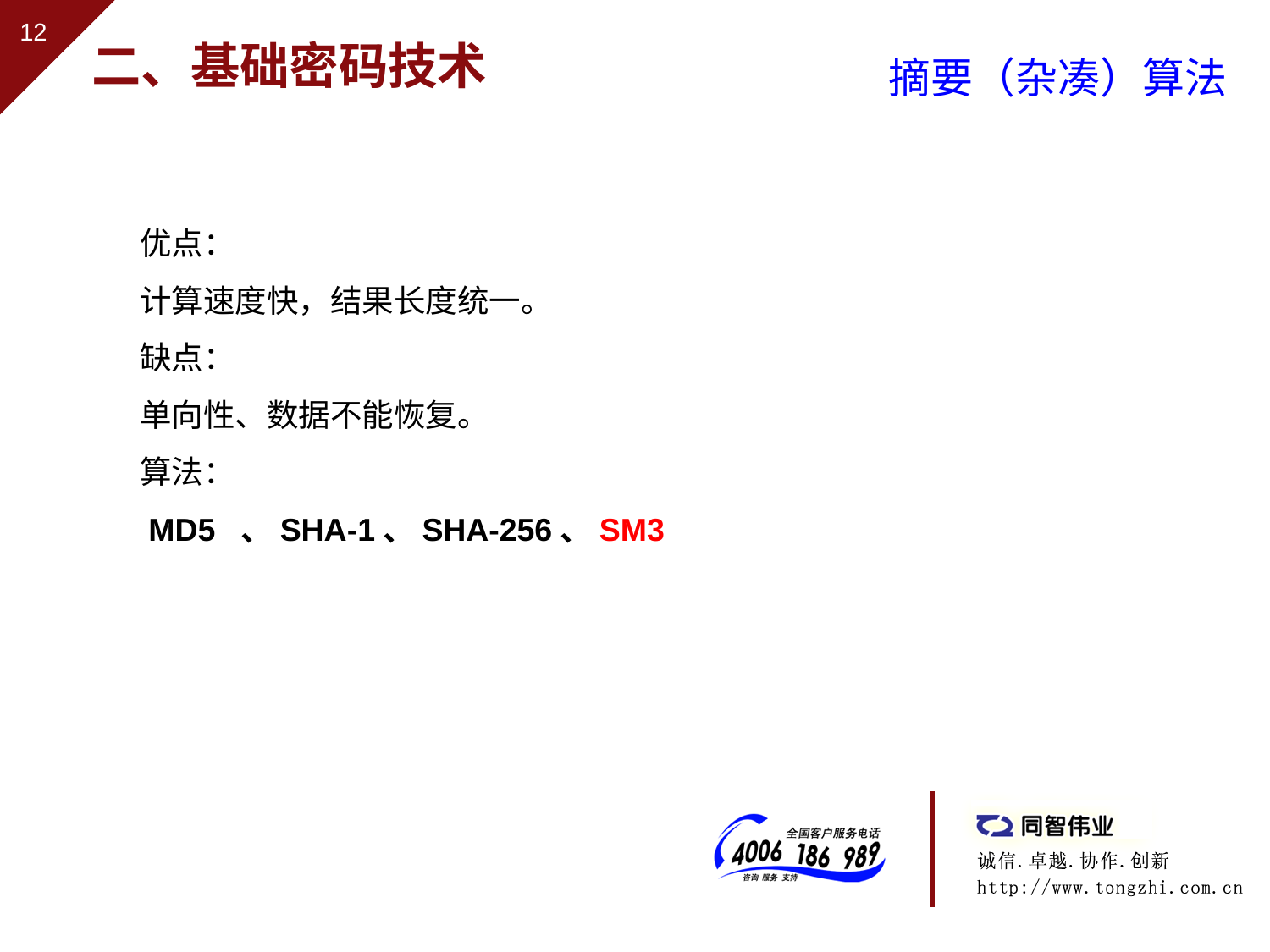

二、基础密码技术
摘要（杂凑）算法

优点：
计算速度快，结果长度统一。
缺点：
单向性、数据不能恢复。
算法：
 MD5  、SHA-1、SHA-256、SM3